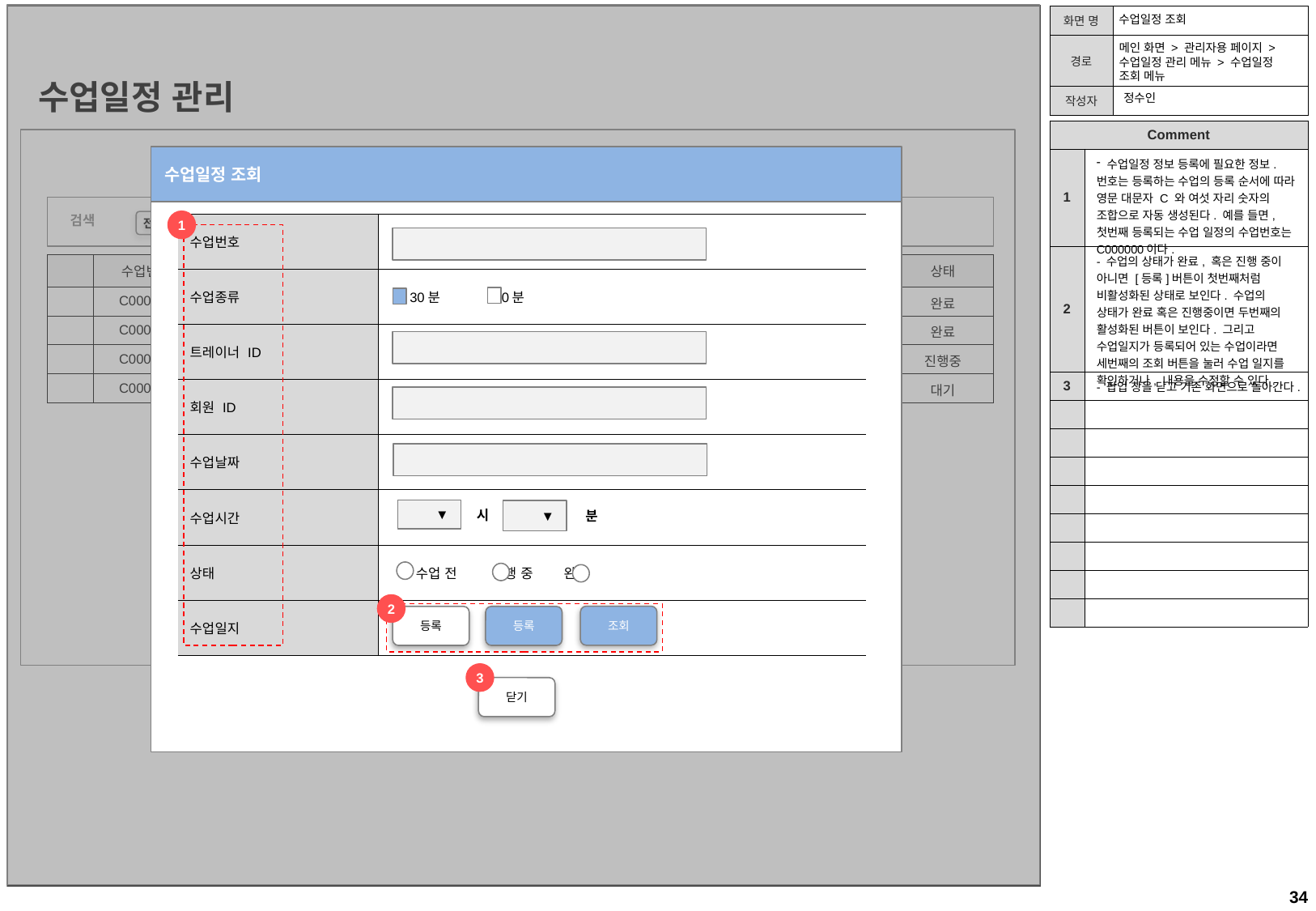

수업일정 조회
메인 화면 > 관리자용 페이지 >수업일정 관리 메뉴 > 수업일정 조회 메뉴
수업일정 관리
정수인
| Comment |  |
| --- | --- |
| 1 | 수업일정 정보 등록에 필요한 정보. 번호는 등록하는 수업의 등록 순서에 따라 영문 대문자 C 와 여섯 자리 숫자의 조합으로 자동 생성된다. 예를 들면, 첫번째 등록되는 수업 일정의 수업번호는 C000000이다. |
| 2 | - 수업의 상태가 완료, 혹은 진행 중이 아니면 [등록]버튼이 첫번째처럼 비활성화된 상태로 보인다. 수업의 상태가 완료 혹은 진행중이면 두번째의 활성화된 버튼이 보인다. 그리고 수업일지가 등록되어 있는 수업이라면 세번째의 조회 버튼을 눌러 수업 일지를 확인하거나, 내용을 수정할 수 있다. |
| 3 | - 팝업 창을 닫고 기존 화면으로 돌아간다. |
|  |  |
|  |  |
|  |  |
|  |  |
|  |  |
|  |  |
|  |  |
|  |  |

수업일정 조회

검색
1
 전체 보기
조회
수정
등록
삭제

| 수업번호 |  |
| --- | --- |
| 수업종류 | 30분 60분 |
| 트레이너 ID |  |
| 회원 ID |  |
| 수업날짜 |  |
| 수업시간 |  |
| 상태 | 수업 전 진행 중 완료 |
| 수업일지 |  |

|  | 수업번호 | 종류 | 회원 ID | 트레이너 ID | 수업 날짜 | 수업 시간 | 상태 |
| --- | --- | --- | --- | --- | --- | --- | --- |
|  | C000001 | 30분 | M0001 | T0001 | 2019-01-01 | 12시 30분 | 완료 |
|  | C000002 | 60분 | M0002 | T0001 | 2019-01-02 | 12시 40분 | 완료 |
|  | C000003 | 60분 | M0003 | T0055 | 2019-01-03 | 2019-09-26 | 진행중 |
|  | C000004 | 30분 | M0004 | T0003 | 2019-01-04 | 2019-11-15 | 대기 |

▼
▼
분
시

 << ◀   1   2   3   4   5   6   7   8   9   10  ▶ >>
2

조회
등록
등록
3
닫기